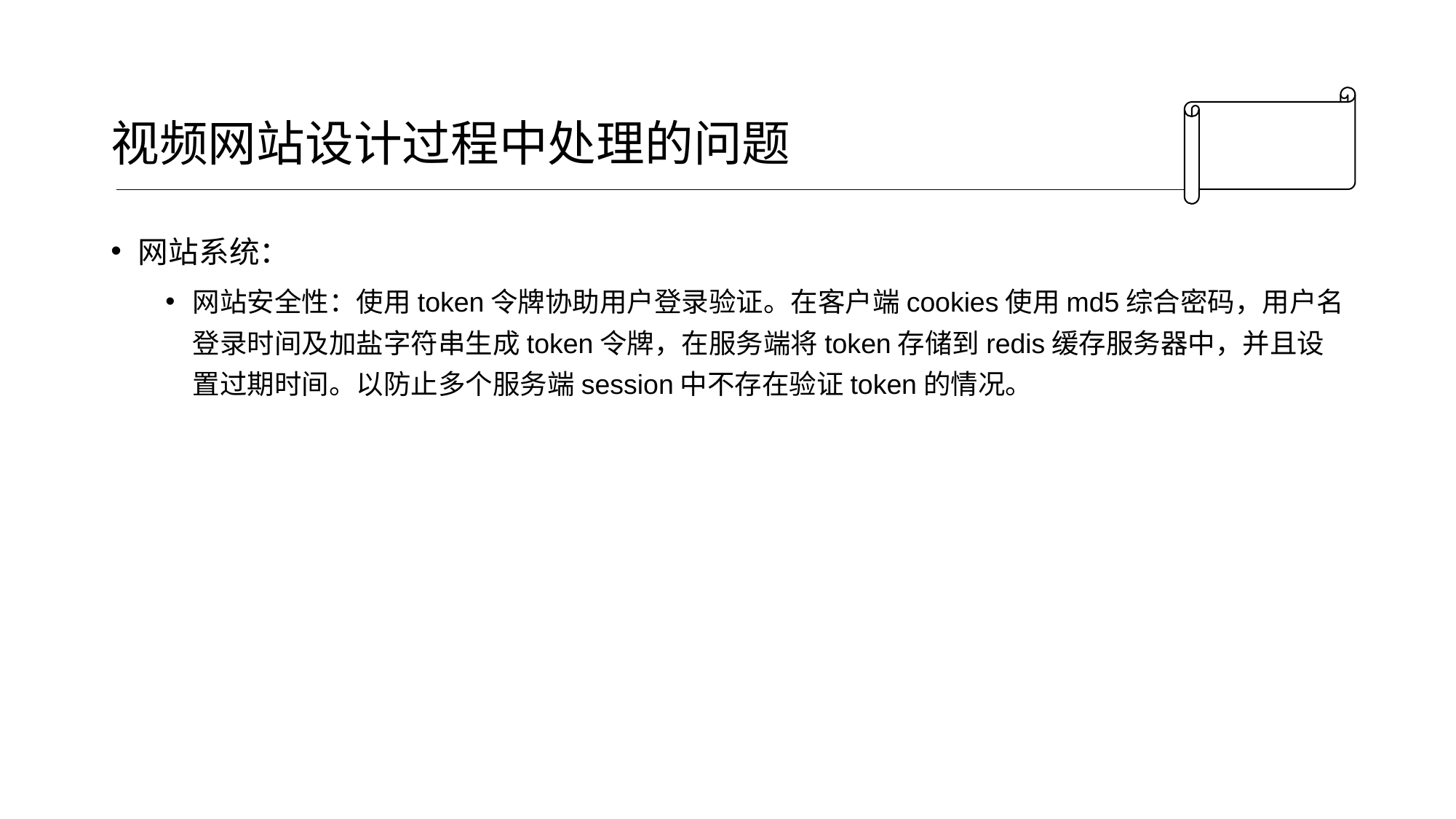

# 视频网站设计过程中处理的问题

网站系统：
网站安全性：使用token令牌协助用户登录验证。在客户端cookies使用md5综合密码，用户名登录时间及加盐字符串生成token令牌，在服务端将token存储到redis缓存服务器中，并且设置过期时间。以防止多个服务端session中不存在验证token的情况。